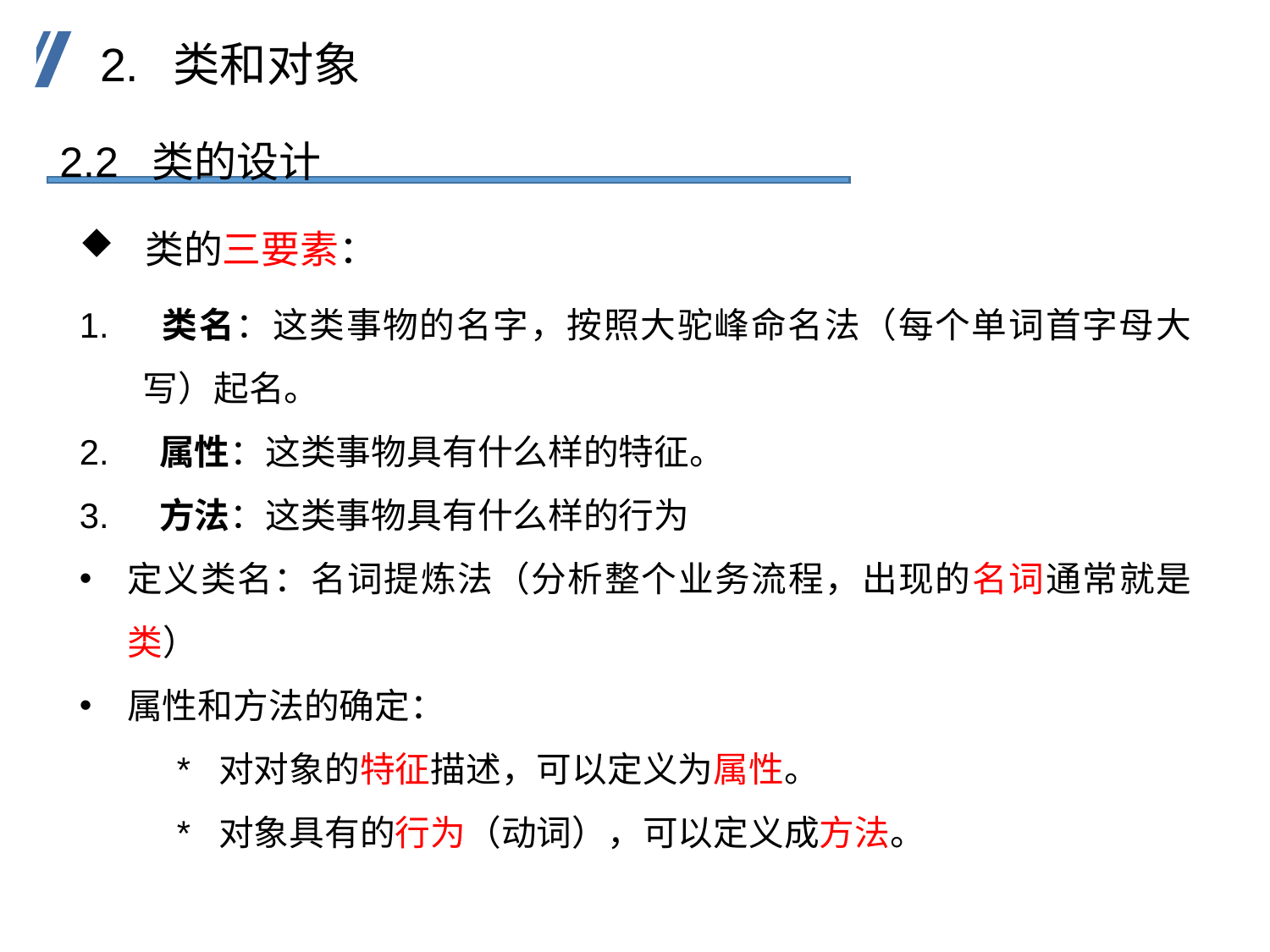

2.  类和对象
2.2  类的设计

 类的三要素：
 类名：这类事物的名字，按照大驼峰命名法（每个单词首字母大写）起名。
 属性：这类事物具有什么样的特征。
 方法：这类事物具有什么样的行为
定义类名：名词提炼法（分析整个业务流程，出现的名词通常就是类）
属性和方法的确定：
          *  对对象的特征描述，可以定义为属性。
          *  对象具有的行为（动词），可以定义成方法。